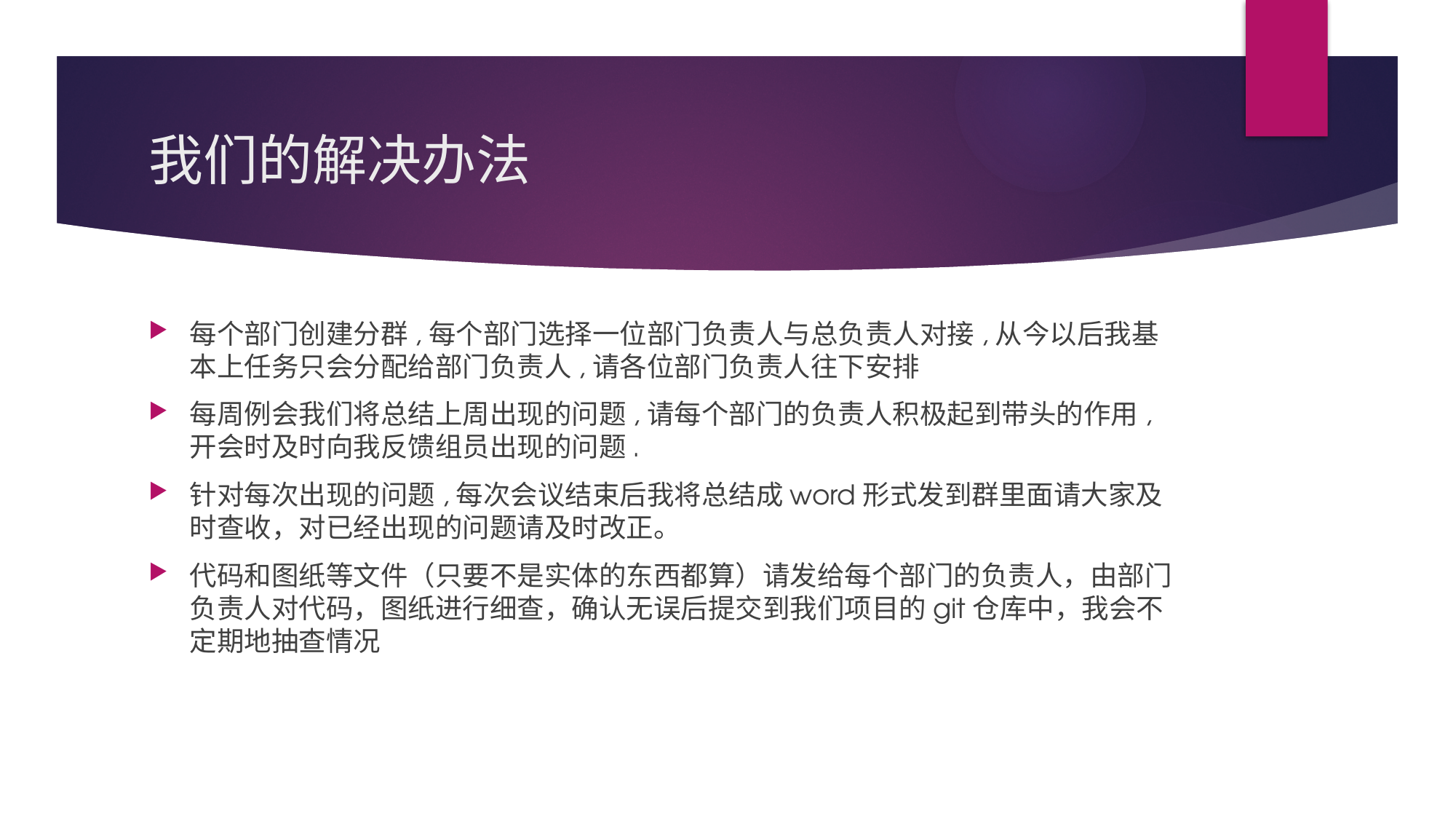

# 我们的解决办法
每个部门创建分群,每个部门选择一位部门负责人与总负责人对接,从今以后我基本上任务只会分配给部门负责人,请各位部门负责人往下安排
每周例会我们将总结上周出现的问题,请每个部门的负责人积极起到带头的作用,开会时及时向我反馈组员出现的问题.
针对每次出现的问题,每次会议结束后我将总结成word形式发到群里面请大家及时查收，对已经出现的问题请及时改正。
代码和图纸等文件（只要不是实体的东西都算）请发给每个部门的负责人，由部门负责人对代码，图纸进行细查，确认无误后提交到我们项目的git仓库中，我会不定期地抽查情况